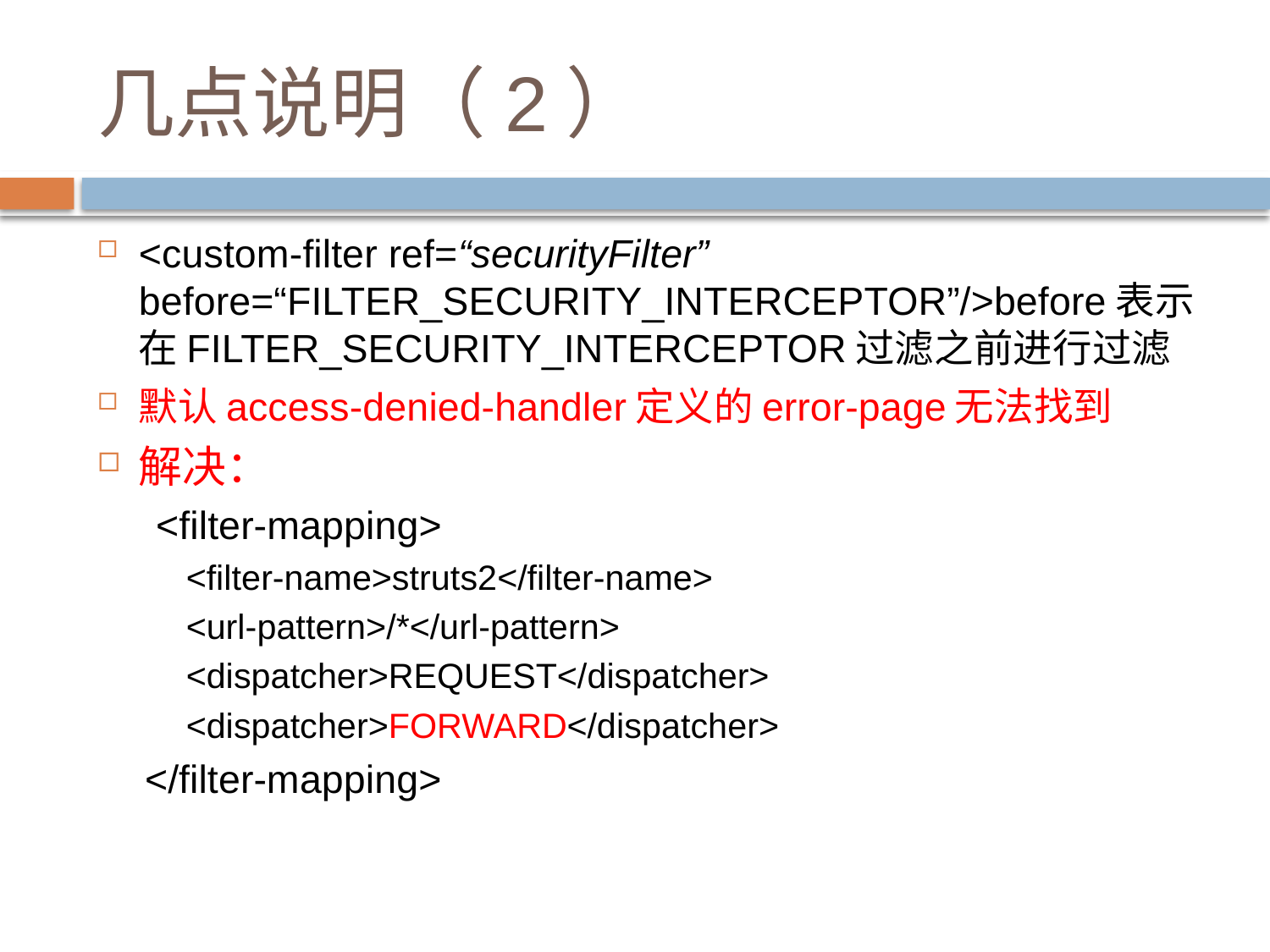

# 几点说明（2）
<custom-filter ref=“securityFilter” before=“FILTER_SECURITY_INTERCEPTOR”/>before表示在FILTER_SECURITY_INTERCEPTOR过滤之前进行过滤
默认access-denied-handler定义的error-page无法找到
解决：
 <filter-mapping>
<filter-name>struts2</filter-name>
<url-pattern>/*</url-pattern>
<dispatcher>REQUEST</dispatcher>
<dispatcher>FORWARD</dispatcher>
</filter-mapping>